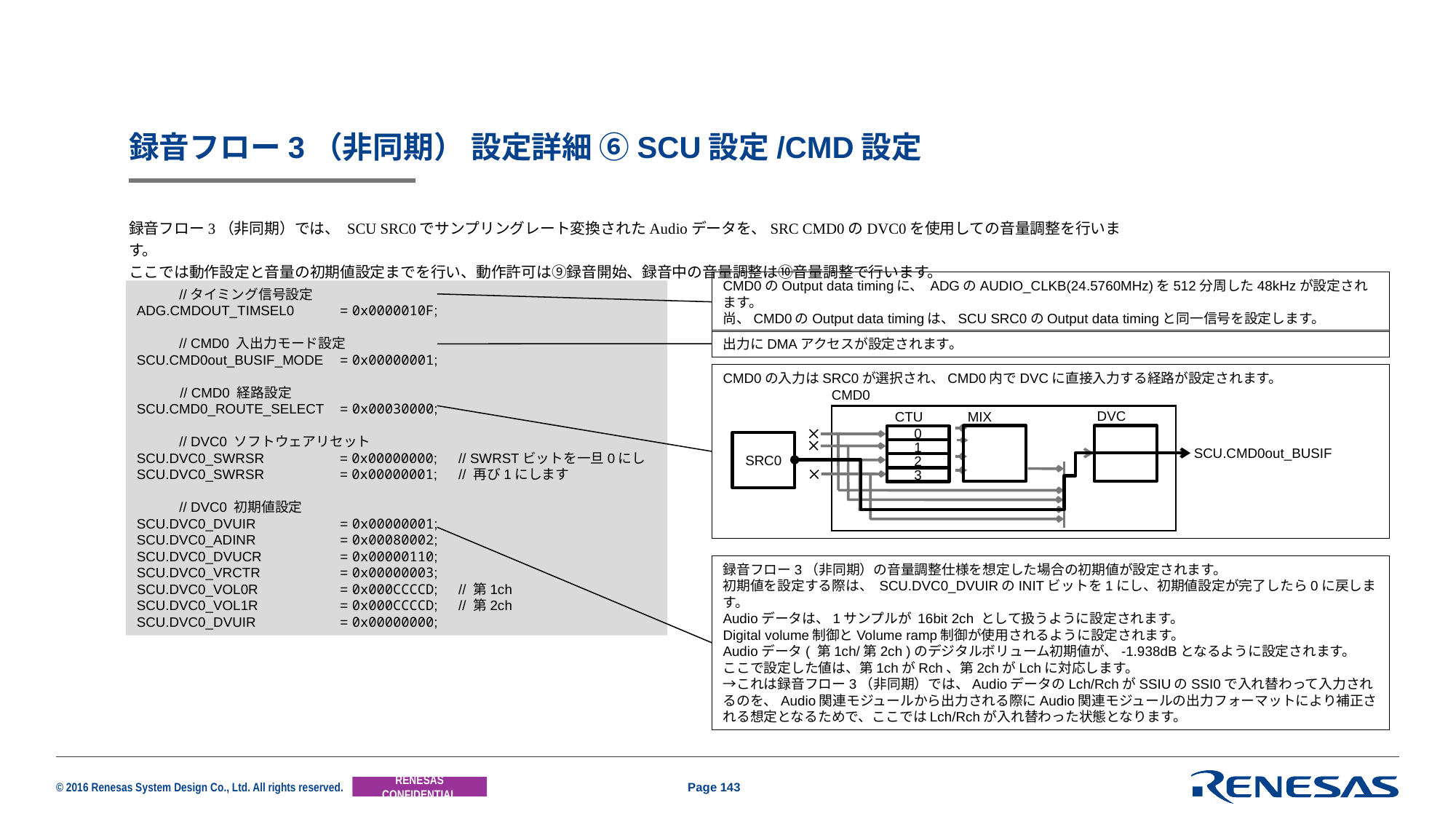

# 録音フロー3（非同期） 設定詳細 ⑥SCU設定/CMD設定
録音フロー3（非同期）では、 SCU SRC0でサンプリングレート変換されたAudioデータを、SRC CMD0のDVC0を使用しての音量調整を行います。
ここでは動作設定と音量の初期値設定までを行い、動作許可は⑨録音開始、録音中の音量調整は⑩音量調整で行います。
CMD0のOutput data timingに、 ADGのAUDIO_CLKB(24.5760MHz)を512分周した48kHzが設定されます。
尚、CMD0のOutput data timingは、SCU SRC0のOutput data timingと同一信号を設定します。
	//タイミング信号設定
ADG.CMDOUT_TIMSEL0	= 0x0000010F;

	// CMD0 入出力モード設定
SCU.CMD0out_BUSIF_MODE	= 0x00000001;

	// CMD0 経路設定
SCU.CMD0_ROUTE_SELECT		= 0x00030000;

	// DVC0 ソフトウェアリセット
SCU.DVC0_SWRSR	= 0x00000000;	// SWRSTビットを一旦0にし
SCU.DVC0_SWRSR	= 0x00000001;	// 再び1にします
	// DVC0 初期値設定
SCU.DVC0_DVUIR	= 0x00000001;
SCU.DVC0_ADINR	= 0x00080002;
SCU.DVC0_DVUCR	= 0x00000110;
SCU.DVC0_VRCTR	= 0x00000003;
SCU.DVC0_VOL0R	= 0x000CCCCD;	// 第1ch
SCU.DVC0_VOL1R	= 0x000CCCCD;	// 第2ch
SCU.DVC0_DVUIR	= 0x00000000;
出力にDMAアクセスが設定されます。
CMD0の入力はSRC0が選択され、CMD0内でDVCに直接入力する経路が設定されます。

CMD0
DVC
MIX
CTU

0
SRC0

SCU.CMD0out_BUSIF
1

2

3

録音フロー3（非同期）の音量調整仕様を想定した場合の初期値が設定されます。
初期値を設定する際は、 SCU.DVC0_DVUIRのINITビットを1にし、初期値設定が完了したら0に戻します。
Audioデータは、1サンプルが 16bit 2ch として扱うように設定されます。
Digital volume制御とVolume ramp制御が使用されるように設定されます。
Audioデータ( 第1ch/第2ch )のデジタルボリューム初期値が、-1.938dBとなるように設定されます。
ここで設定した値は、第1chがRch、第2chがLchに対応します。
→これは録音フロー3（非同期）では、AudioデータのLch/RchがSSIUのSSI0で入れ替わって入力されるのを、Audio関連モジュールから出力される際にAudio関連モジュールの出力フォーマットにより補正される想定となるためで、ここではLch/Rchが入れ替わった状態となります。
Page 143